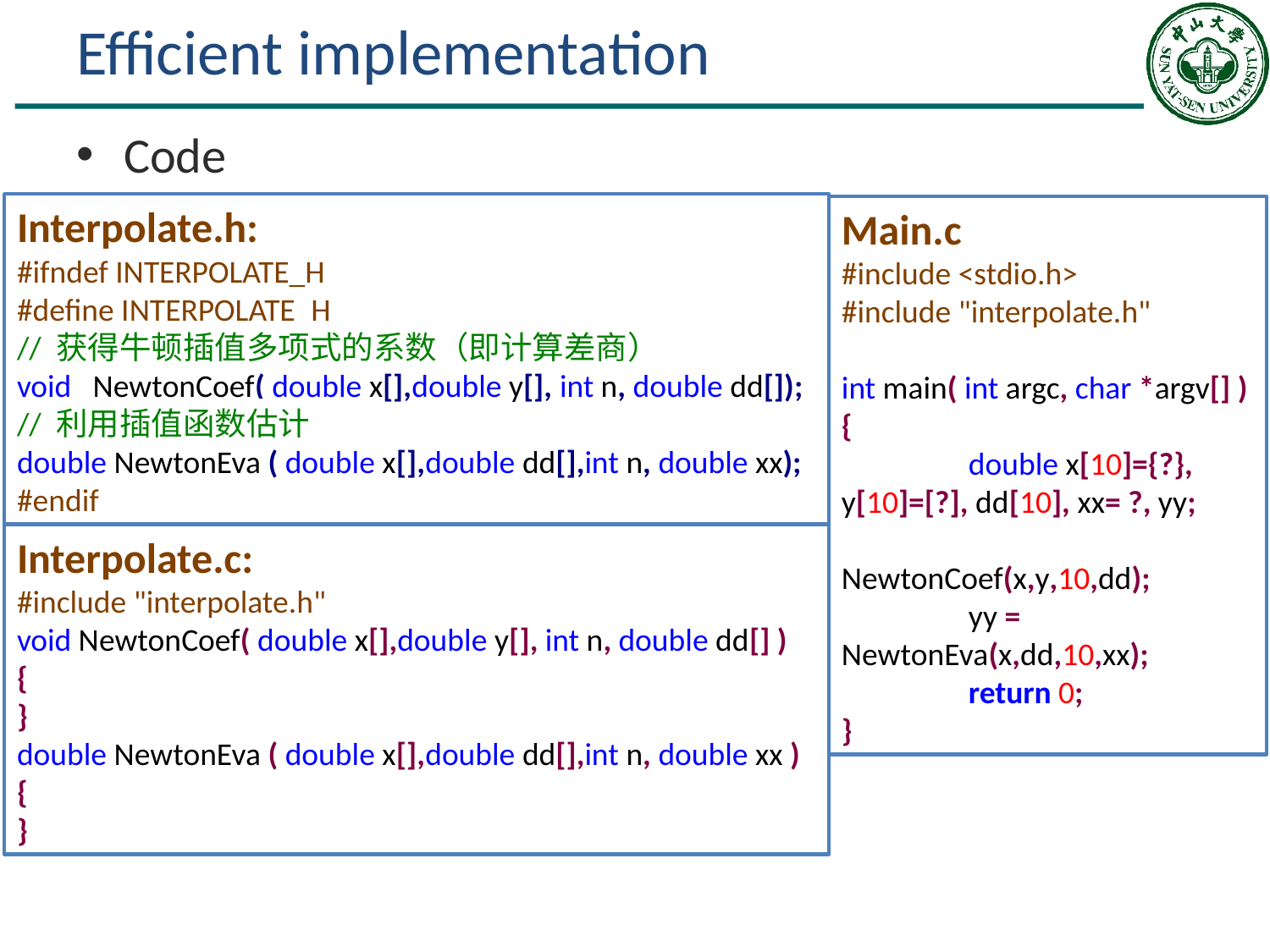

# Efficient implementation
Code
Interpolate.h:
#ifndef INTERPOLATE_H
#define INTERPOLATE_H
// 获得牛顿插值多项式的系数（即计算差商）
void   NewtonCoef( double x[],double y[], int n, double dd[]);
// 利用插值函数估计
double NewtonEva ( double x[],double dd[],int n, double xx);
#endif
Main.c
#include <stdio.h>
#include "interpolate.h"

int main( int argc, char *argv[] )
{
	double x[10]={?}, y[10]=[?], dd[10], xx= ?, yy;
	NewtonCoef(x,y,10,dd);
	yy = NewtonEva(x,dd,10,xx);
	return 0;
}
Interpolate.c:
#include "interpolate.h"
void NewtonCoef( double x[],double y[], int n, double dd[] )
{
}
double NewtonEva ( double x[],double dd[],int n, double xx )
{
}